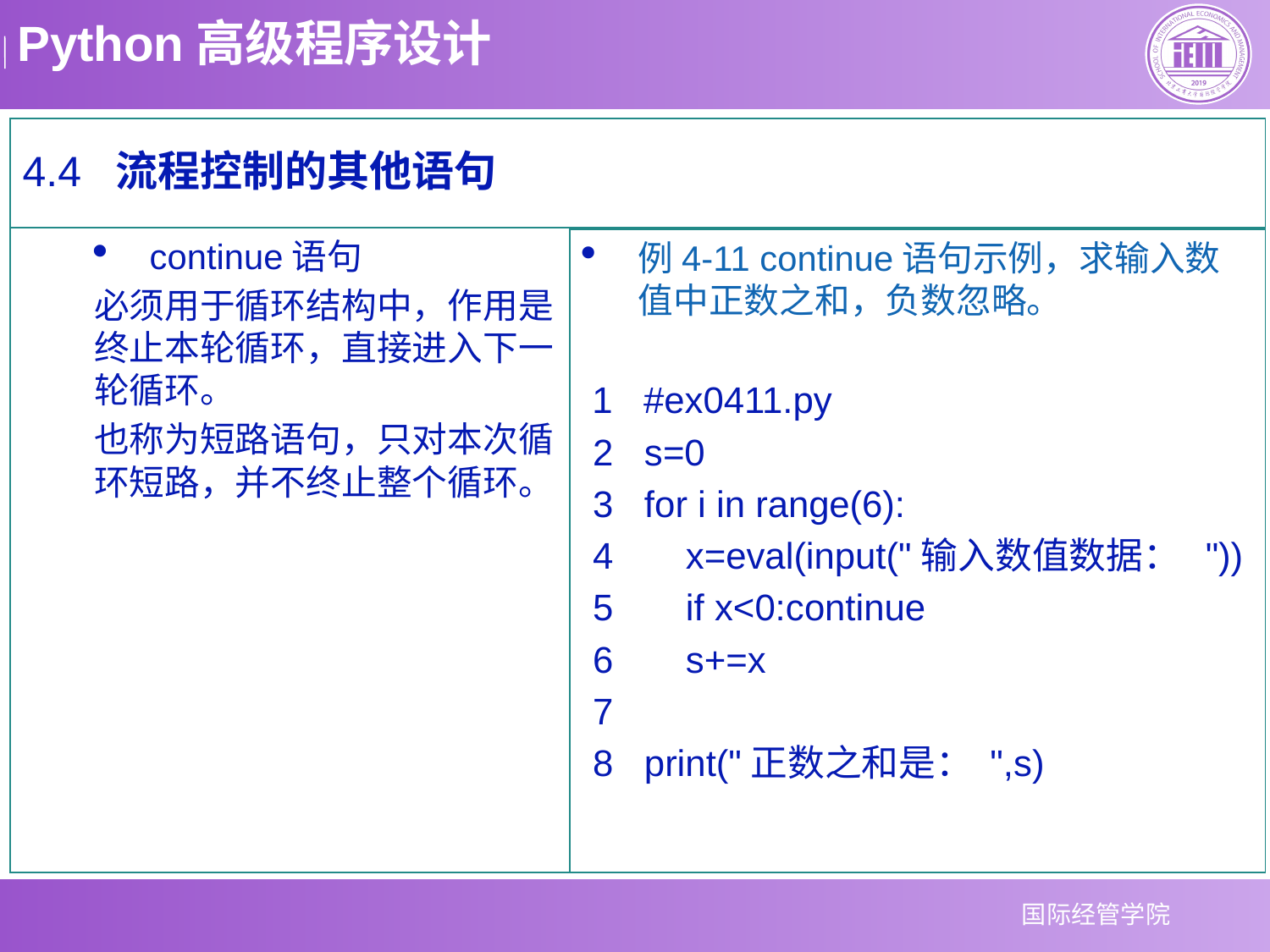

4.4  流程控制的其他语句
continue语句
必须用于循环结构中，作用是终止本轮循环，直接进入下一轮循环。
也称为短路语句，只对本次循环短路，并不终止整个循环。

例4-11 continue语句示例，求输入数值中正数之和，负数忽略。

 1   #ex0411.py
 2   s=0
 3   for i in range(6):
 4       x=eval(input("输入数值数据：  "))
 5       if x<0:continue
 6       s+=x
 7
 8   print("正数之和是： ",s)